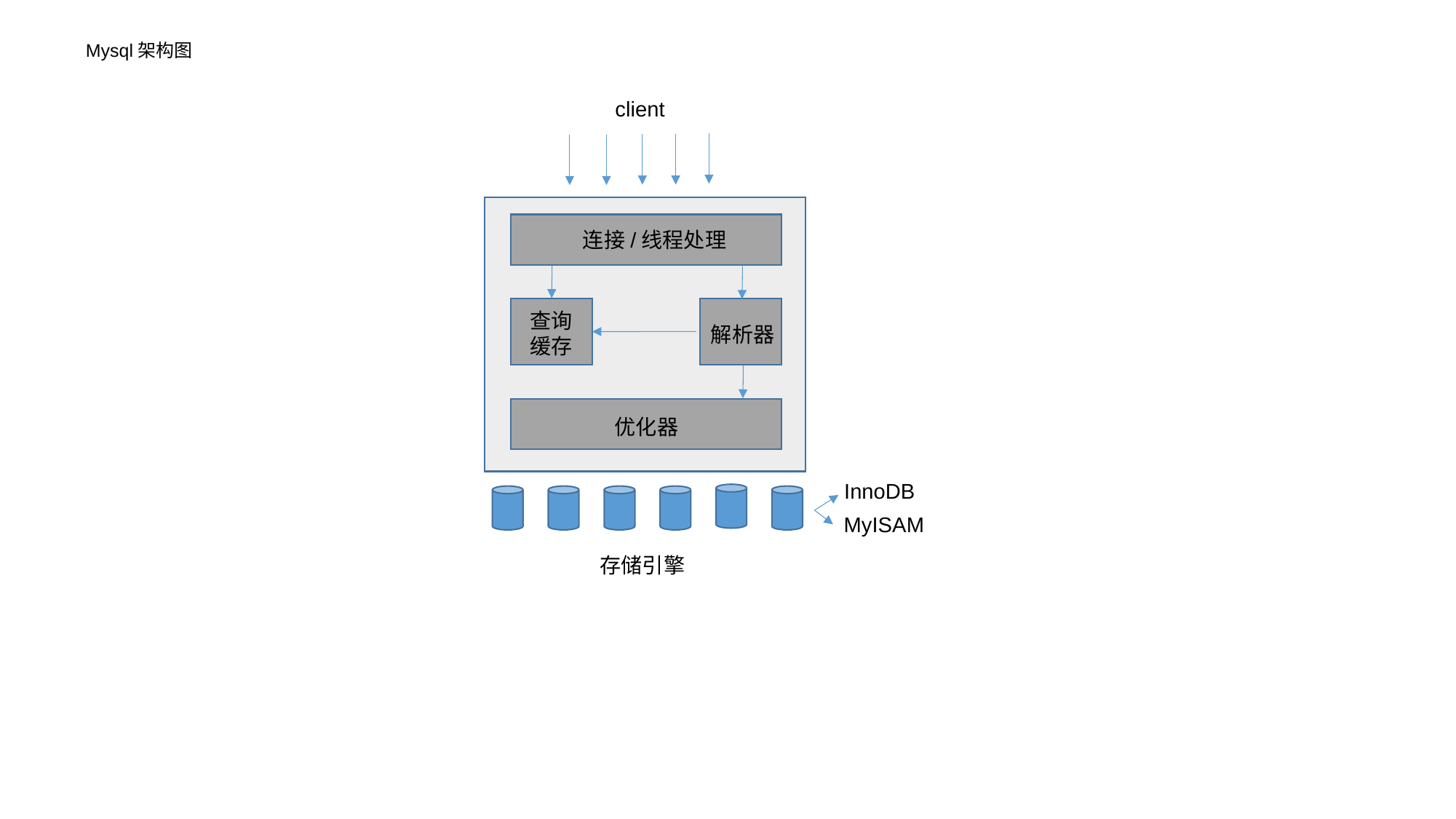

Mysql架构图
client

连接/线程处理

查询
缓存
解析器

优化器
InnoDB

MyISAM
存储引擎